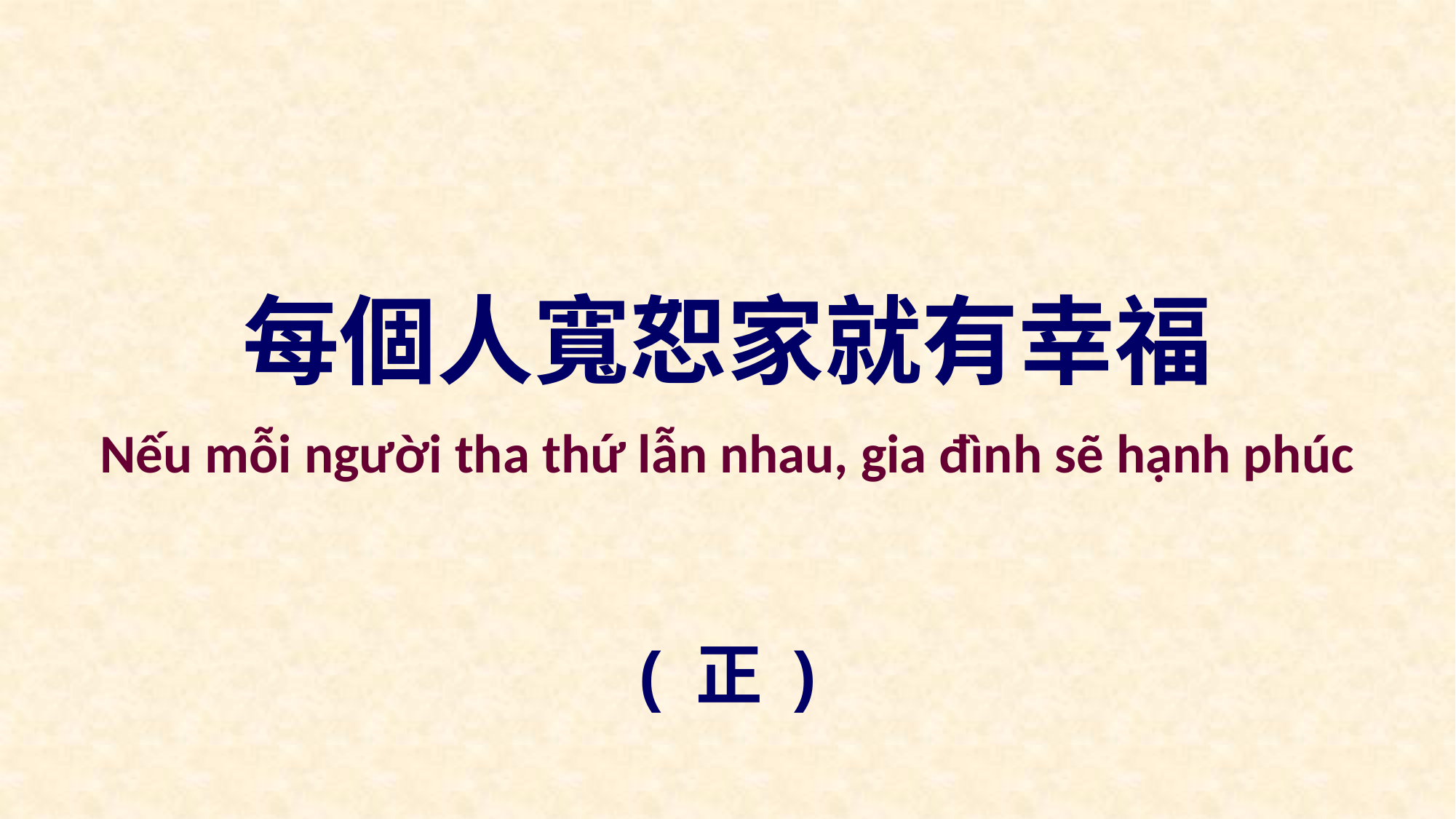

每個人寬恕家就有幸福
Nếu mỗi người tha thứ lẫn nhau, gia đình sẽ hạnh phúc
( 正 )